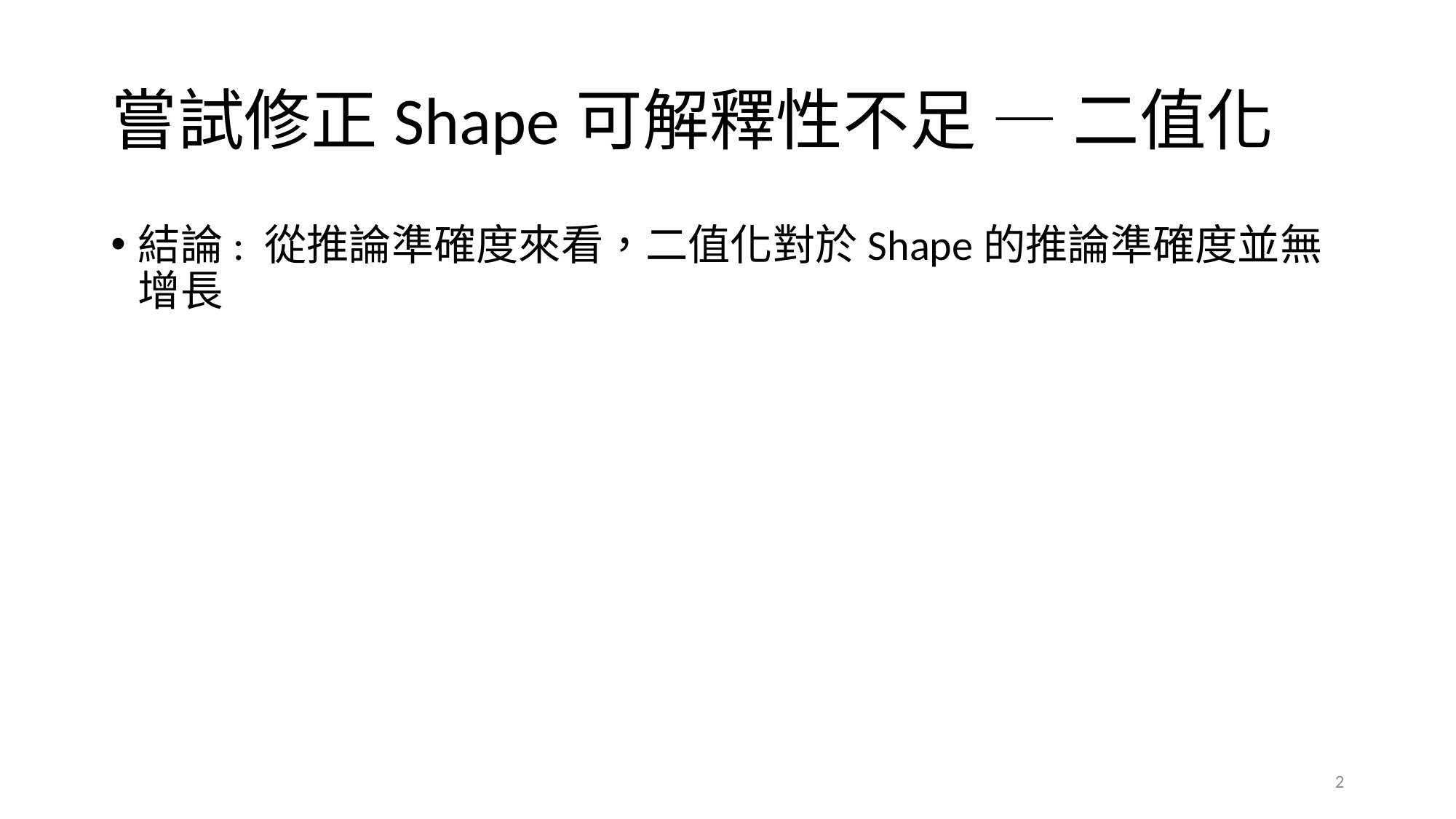

# 嘗試修正Shape可解釋性不足 — 二值化
結論: 從推論準確度來看，二值化對於Shape的推論準確度並無增長
2